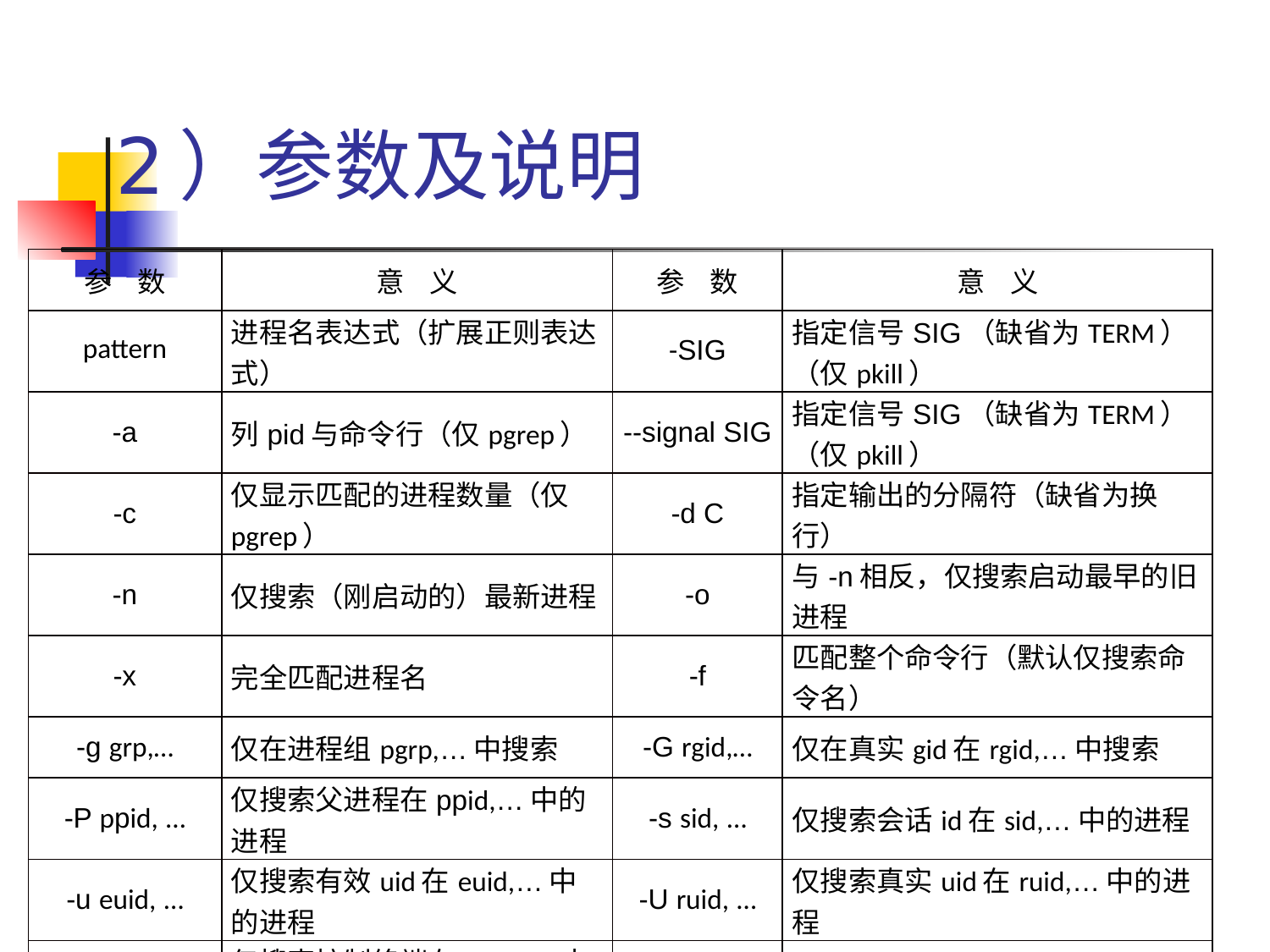

# 2）参数及说明
| 参 数 | 意 义 | 参 数 | 意 义 |
| --- | --- | --- | --- |
| pattern | 进程名表达式（扩展正则表达式） | -SIG | 指定信号SIG（缺省为TERM）（仅pkill） |
| -a | 列pid与命令行（仅pgrep） | --signal SIG | 指定信号SIG（缺省为TERM）（仅pkill） |
| -c | 仅显示匹配的进程数量（仅pgrep） | -d C | 指定输出的分隔符（缺省为换行） |
| -n | 仅搜索（刚启动的）最新进程 | -o | 与-n相反，仅搜索启动最早的旧进程 |
| -x | 完全匹配进程名 | -f | 匹配整个命令行（默认仅搜索命令名） |
| -g grp,… | 仅在进程组pgrp,…中搜索 | -G rgid,… | 仅在真实gid在rgid,…中搜索 |
| -P ppid, … | 仅搜索父进程在ppid,…中的进程 | -s sid, … | 仅搜索会话id在sid,…中的进程 |
| -u euid, … | 仅搜索有效uid在euid,…中的进程 | -U ruid, … | 仅搜索真实uid在ruid,…中的进程 |
| -t term, … | 仅搜索控制终端在term,…中的进程 | -v | 反向匹配 |